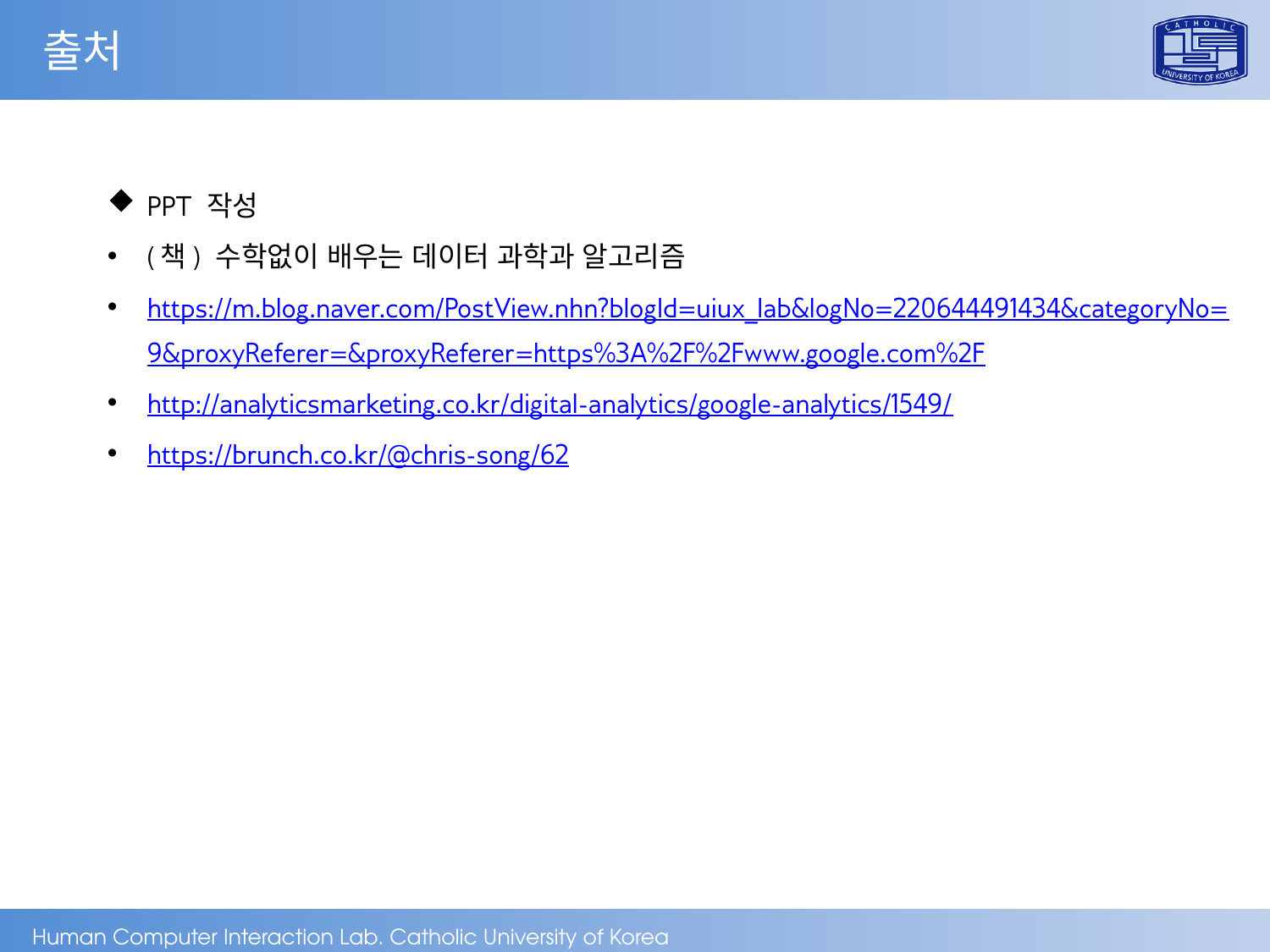

출처
PPT 작성
(책) 수학없이 배우는 데이터 과학과 알고리즘
https://m.blog.naver.com/PostView.nhn?blogId=uiux_lab&logNo=220644491434&categoryNo=9&proxyReferer=&proxyReferer=https%3A%2F%2Fwww.google.com%2F
http://analyticsmarketing.co.kr/digital-analytics/google-analytics/1549/
https://brunch.co.kr/@chris-song/62